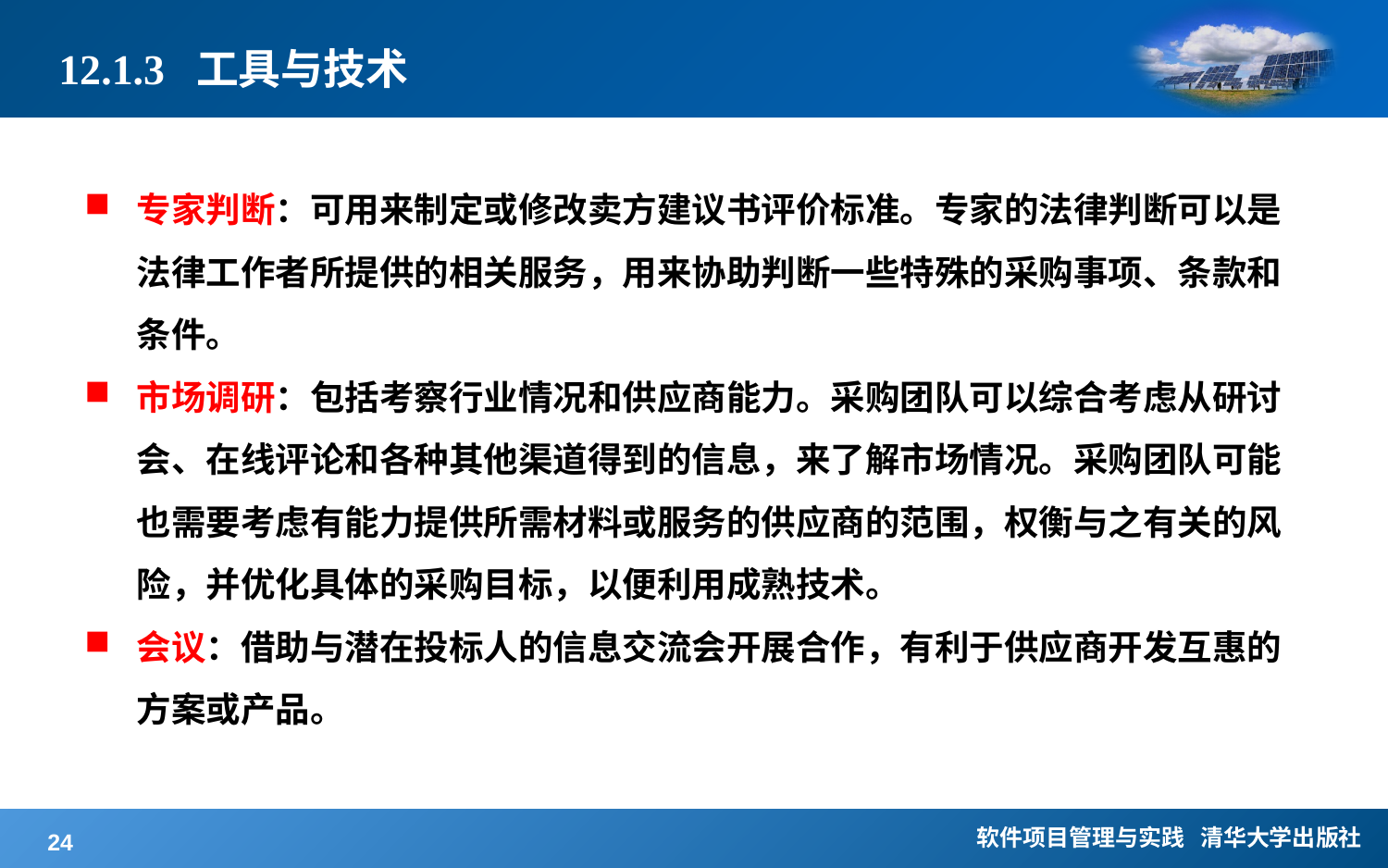

# 12.1.3  工具与技术
专家判断：可用来制定或修改卖方建议书评价标准。专家的法律判断可以是法律工作者所提供的相关服务，用来协助判断一些特殊的采购事项、条款和条件。
市场调研：包括考察行业情况和供应商能力。采购团队可以综合考虑从研讨会、在线评论和各种其他渠道得到的信息，来了解市场情况。采购团队可能也需要考虑有能力提供所需材料或服务的供应商的范围，权衡与之有关的风险，并优化具体的采购目标，以便利用成熟技术。
会议：借助与潜在投标人的信息交流会开展合作，有利于供应商开发互惠的方案或产品。